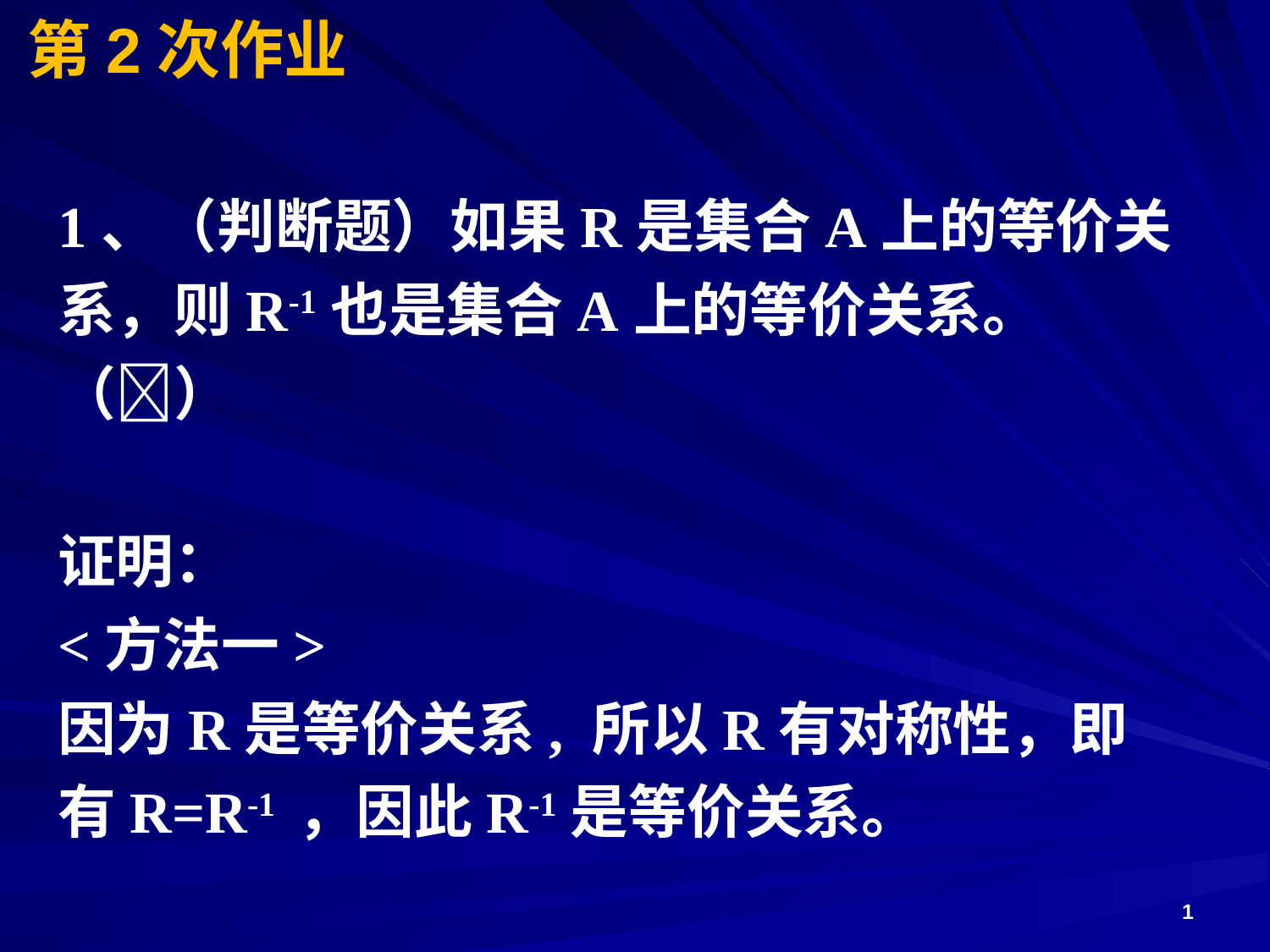

# 第2次作业
1、（判断题）如果R是集合A上的等价关系，则R-1也是集合A上的等价关系。（√）

证明：
<方法一>
因为R是等价关系, 所以R有对称性，即有R=R-1 ，因此R-1是等价关系。

1